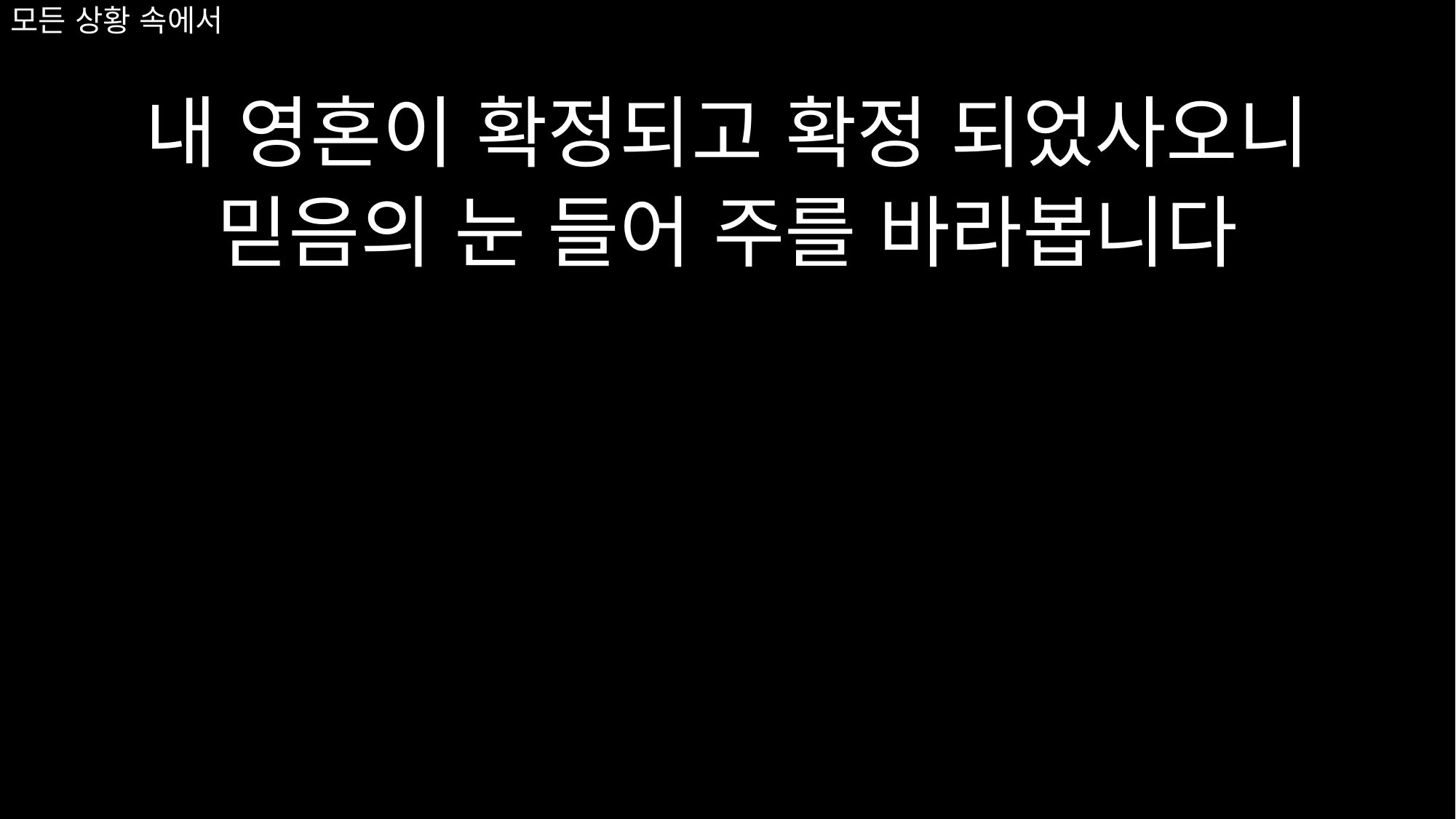

# 모든 상황 속에서
내 영혼이 확정되고 확정 되었사오니
믿음의 눈 들어 주를 바라봅니다